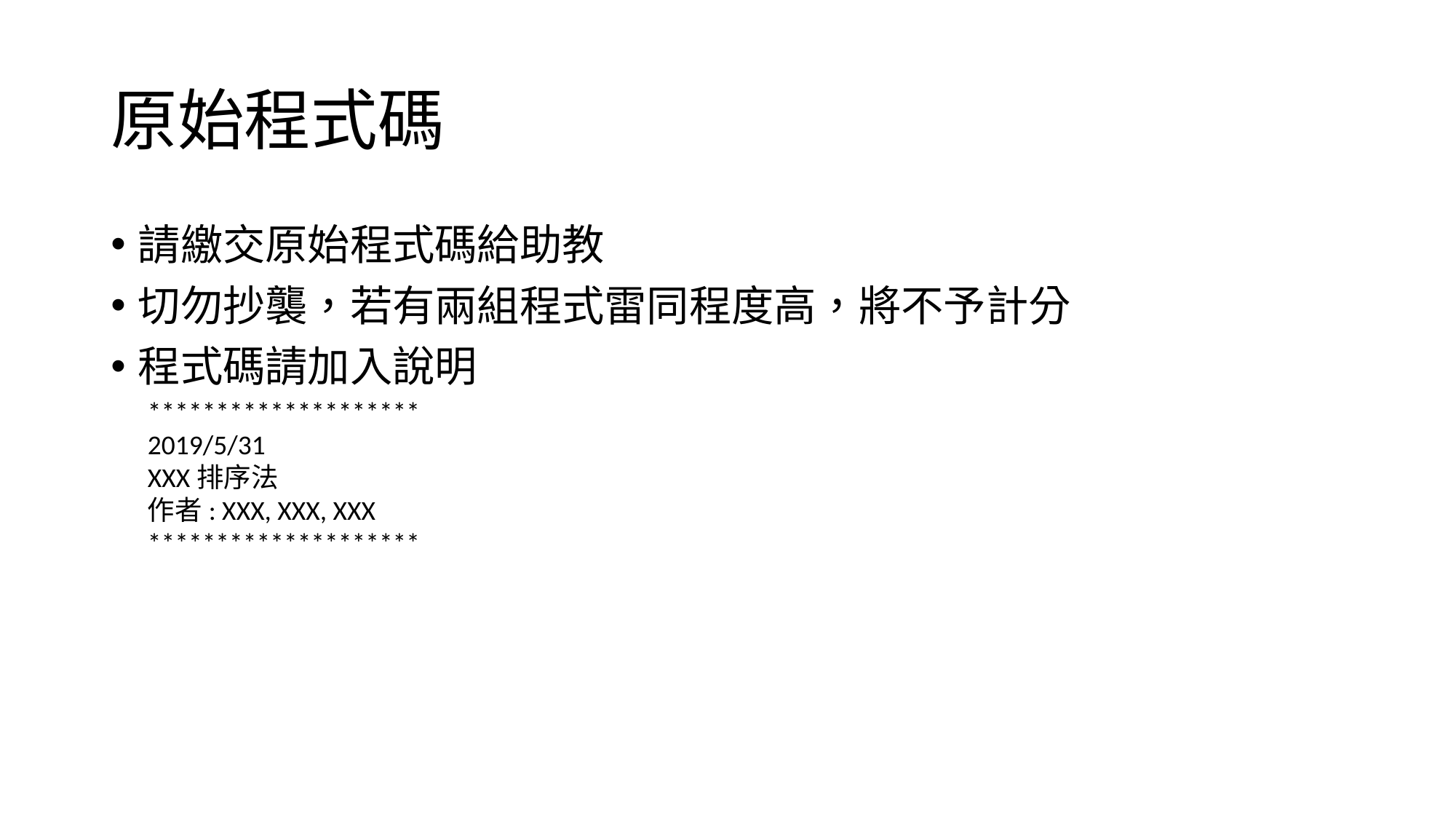

# 原始程式碼
請繳交原始程式碼給助教
切勿抄襲，若有兩組程式雷同程度高，將不予計分
程式碼請加入說明
********************
2019/5/31
XXX排序法
作者: XXX, XXX, XXX
********************